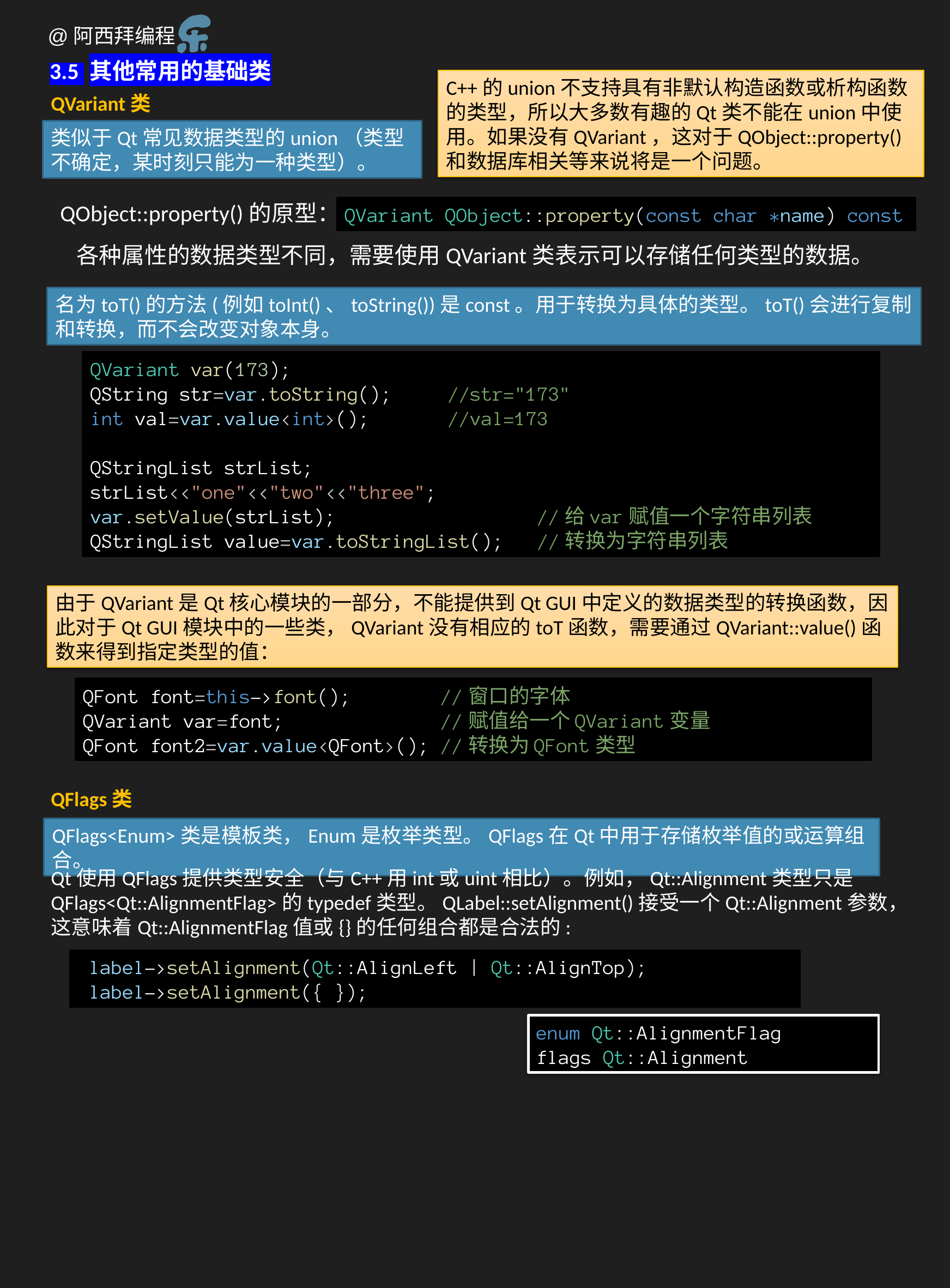

3.5 其他常用的基础类
C++的union不支持具有非默认构造函数或析构函数的类型，所以大多数有趣的Qt类不能在union中使用。如果没有QVariant，这对于QObject::property()和数据库相关等来说将是一个问题。
QVariant类
类似于Qt常见数据类型的union（类型不确定，某时刻只能为一种类型）。
QObject::property()的原型：
QVariant QObject::property(const char *name) const
各种属性的数据类型不同，需要使用QVariant类表示可以存储任何类型的数据。
名为toT()的方法(例如toInt()、toString())是const。用于转换为具体的类型。toT()会进行复制和转换，而不会改变对象本身。
QVariant var(173);
QString str=var.toString();     //str="173"
int val=var.value<int>();       //val=173

QStringList strList;
strList<<"one"<<"two"<<"three";
var.setValue(strList);                  //给var赋值一个字符串列表
QStringList value=var.toStringList();   //转换为字符串列表
由于QVariant是Qt核心模块的一部分，不能提供到Qt GUI中定义的数据类型的转换函数，因此对于Qt GUI模块中的一些类，QVariant没有相应的toT函数，需要通过QVariant::value()函数来得到指定类型的值：
QFont font=this->font();        //窗口的字体
QVariant var=font;              //赋值给一个QVariant变量
QFont font2=var.value<QFont>(); //转换为QFont类型
QFlags类
QFlags<Enum>类是模板类，Enum是枚举类型。QFlags在Qt中用于存储枚举值的或运算组合。
Qt使用QFlags提供类型安全（与C++用int或uint相比）。例如，Qt::Alignment类型只是QFlags<Qt::AlignmentFlag>的typedef类型。QLabel::setAlignment()接受一个Qt::Alignment参数，这意味着Qt::AlignmentFlag值或{}的任何组合都是合法的:
 label->setAlignment(Qt::AlignLeft | Qt::AlignTop);
 label->setAlignment({ });
enum Qt::AlignmentFlag
flags Qt::Alignment